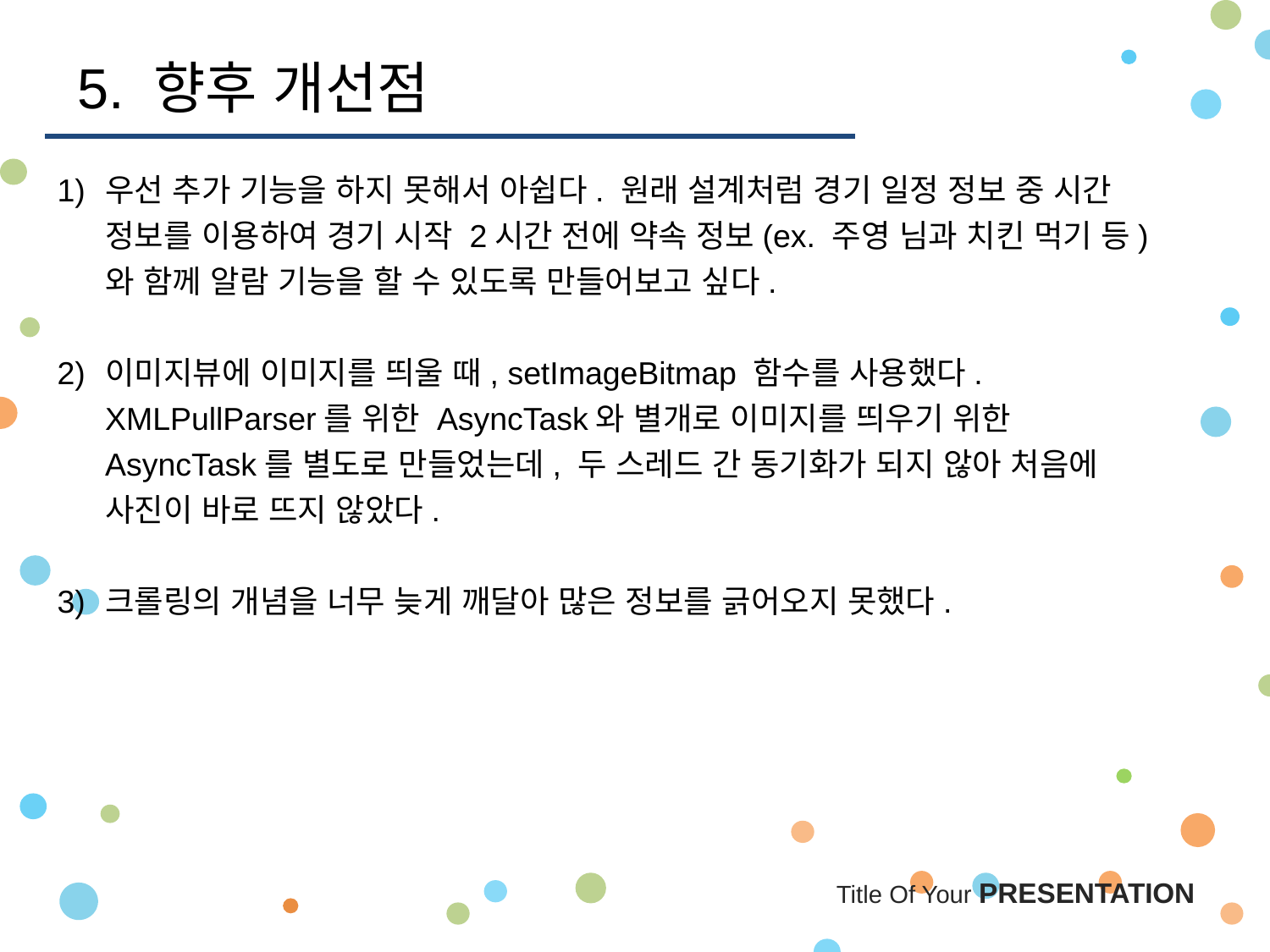

5. 향후 개선점
우선 추가 기능을 하지 못해서 아쉽다. 원래 설계처럼 경기 일정 정보 중 시간 정보를 이용하여 경기 시작 2시간 전에 약속 정보(ex. 주영 님과 치킨 먹기 등)와 함께 알람 기능을 할 수 있도록 만들어보고 싶다.

이미지뷰에 이미지를 띄울 때, setImageBitmap 함수를 사용했다. XMLPullParser를 위한 AsyncTask와 별개로 이미지를 띄우기 위한 AsyncTask를 별도로 만들었는데, 두 스레드 간 동기화가 되지 않아 처음에 사진이 바로 뜨지 않았다.

크롤링의 개념을 너무 늦게 깨달아 많은 정보를 긁어오지 못했다.
 Title Of Your PRESENTATION